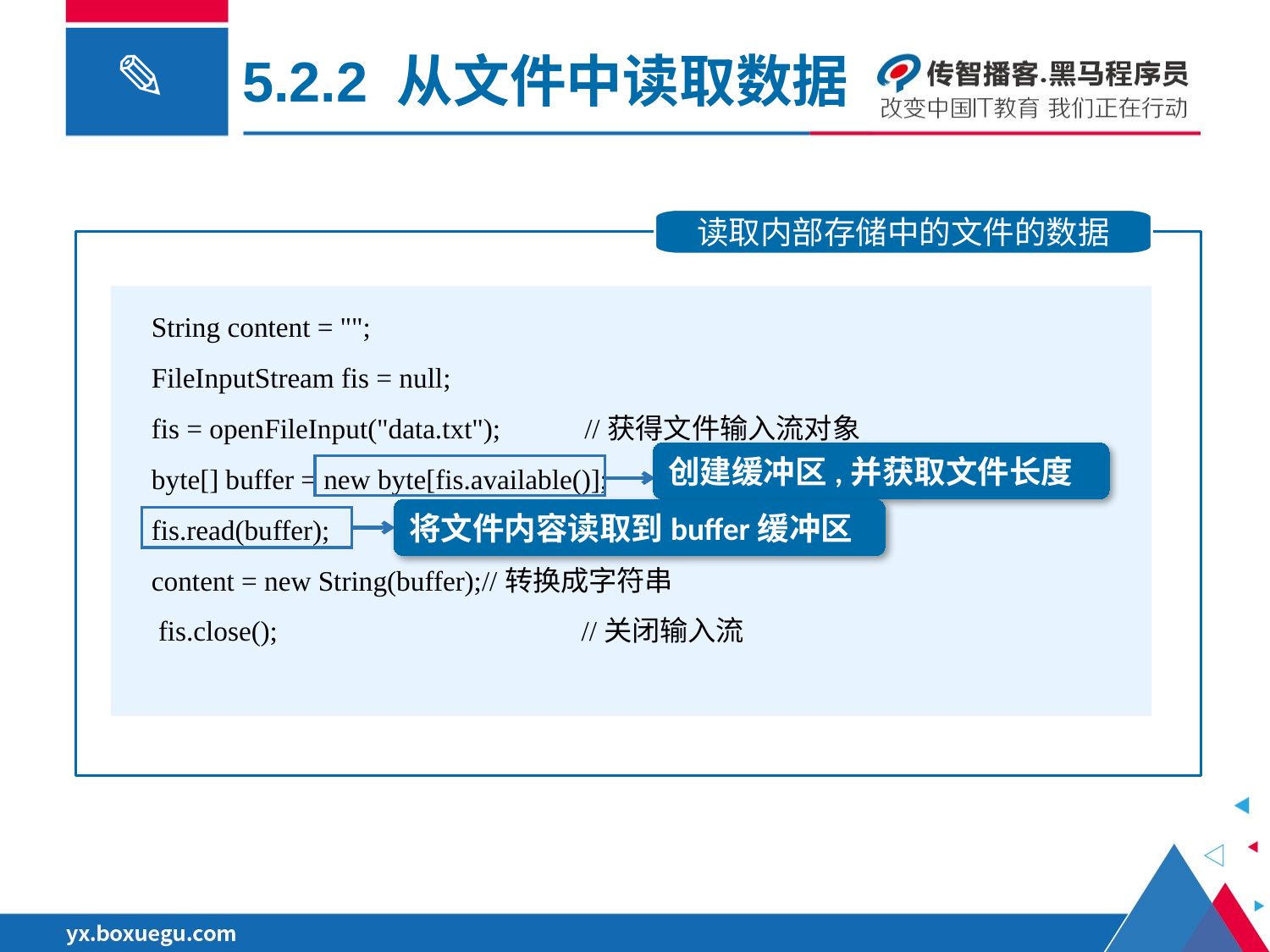

5.2.2 从文件中读取数据
读取内部存储中的文件的数据

    String content = "";
    FileInputStream fis = null;
    fis = openFileInput("data.txt");            //获得文件输入流对象
    byte[] buffer = new byte[fis.available()];
    fis.read(buffer);
    content = new String(buffer);//转换成字符串
     fis.close();		           //关闭输入流

创建缓冲区,并获取文件长度

将文件内容读取到buffer缓冲区